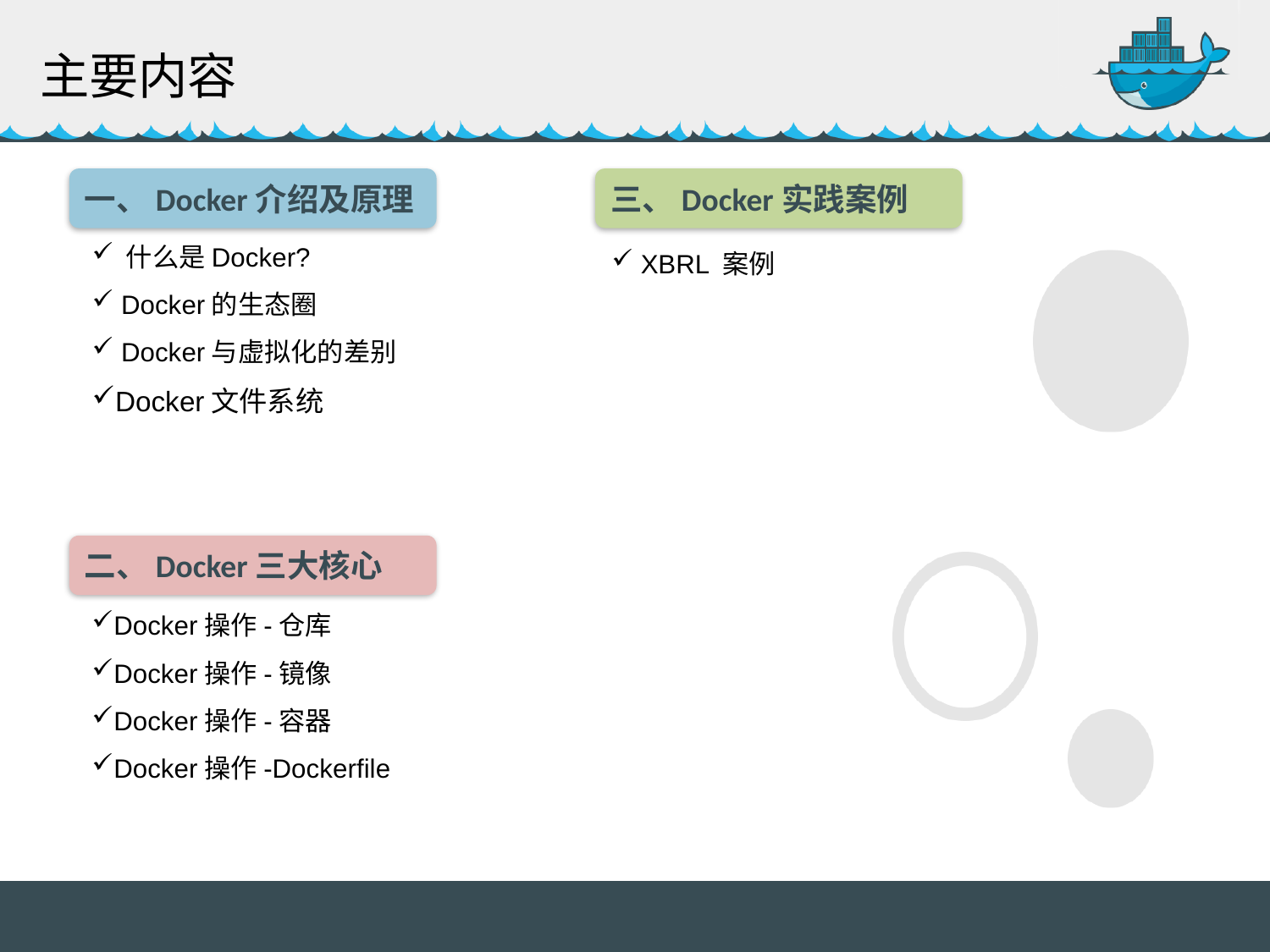

主要内容
一、Docker介绍及原理
三、Docker实践案例
 什么是Docker?
 Docker的生态圈
 Docker与虚拟化的差别
Docker文件系统
 XBRL 案例
二、Docker三大核心
Docker操作-仓库
Docker操作-镜像
Docker操作-容器
Docker操作-Dockerfile